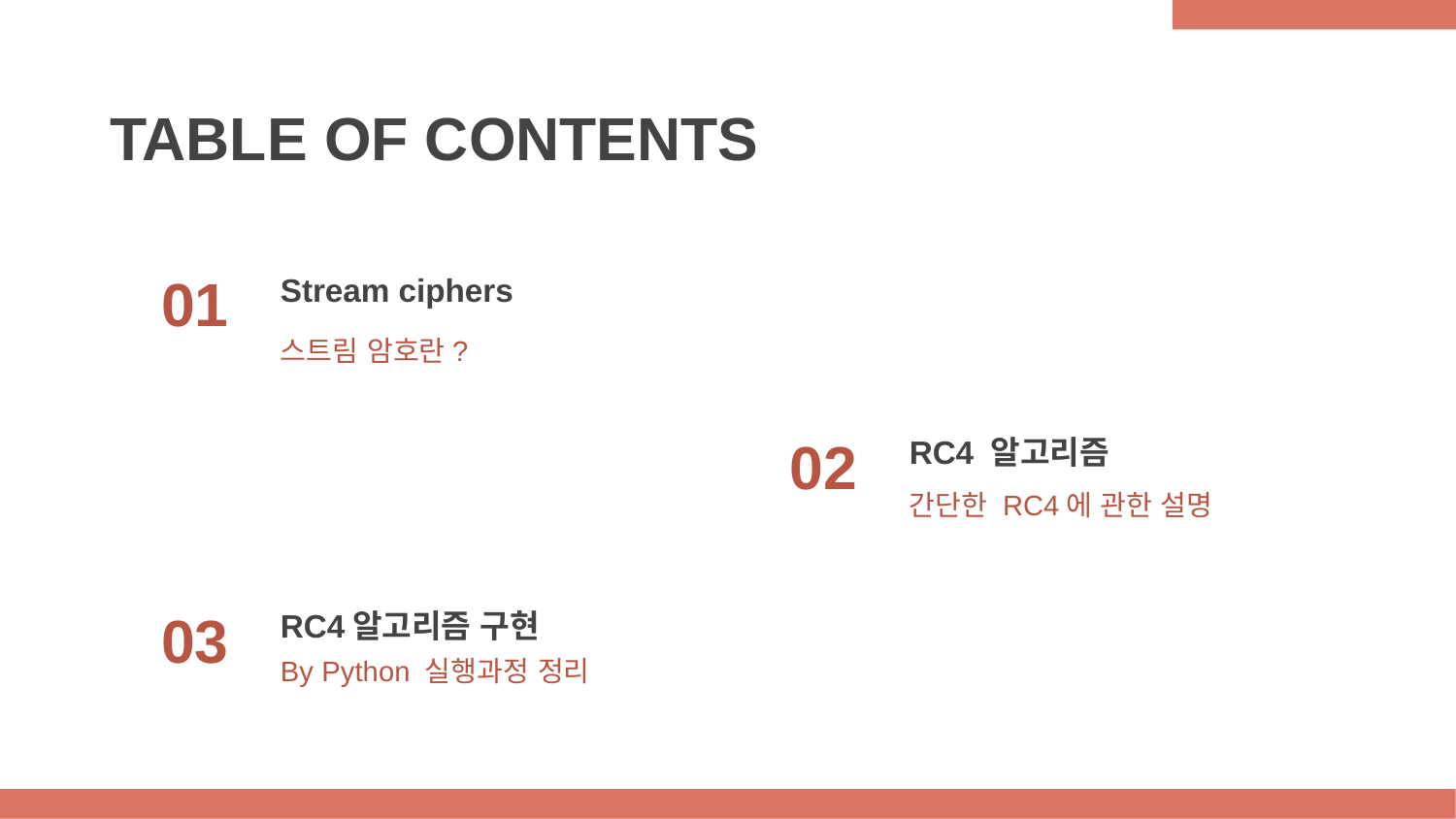

TABLE OF CONTENTS
01
# Stream ciphers
스트림 암호란?
02
RC4 알고리즘
간단한 RC4에 관한 설명
03
RC4알고리즘 구현
By Python 실행과정 정리